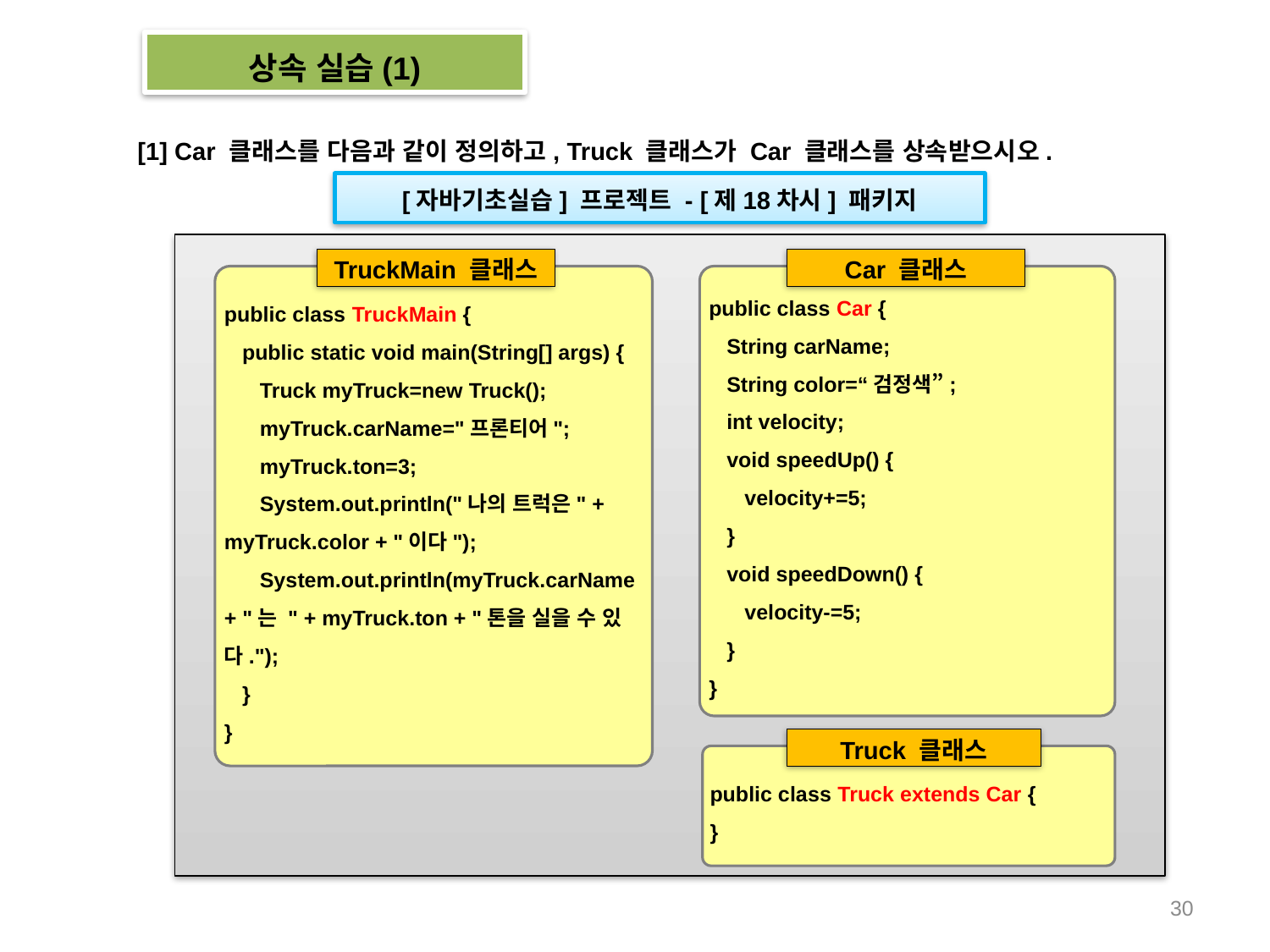

상속 실습(1)
[1] Car 클래스를 다음과 같이 정의하고, Truck 클래스가 Car 클래스를 상속받으시오.
[자바기초실습] 프로젝트 - [제18차시] 패키지

TruckMain 클래스
Car 클래스
public class TruckMain {
   public static void main(String[] args) {
      Truck myTruck=new Truck();
      myTruck.carName="프론티어";
      myTruck.ton=3;
      System.out.println("나의 트럭은" + myTruck.color + "이다");
      System.out.println(myTruck.carName + "는 " + myTruck.ton + "톤을 실을 수 있다.");
   }
}
public class Car {
   String carName;
   String color=“검정색”;
   int velocity;
   void speedUp() {
      velocity+=5;
   }
   void speedDown() {
      velocity-=5;
   }
}
Truck 클래스
public class Truck extends Car {
}
30